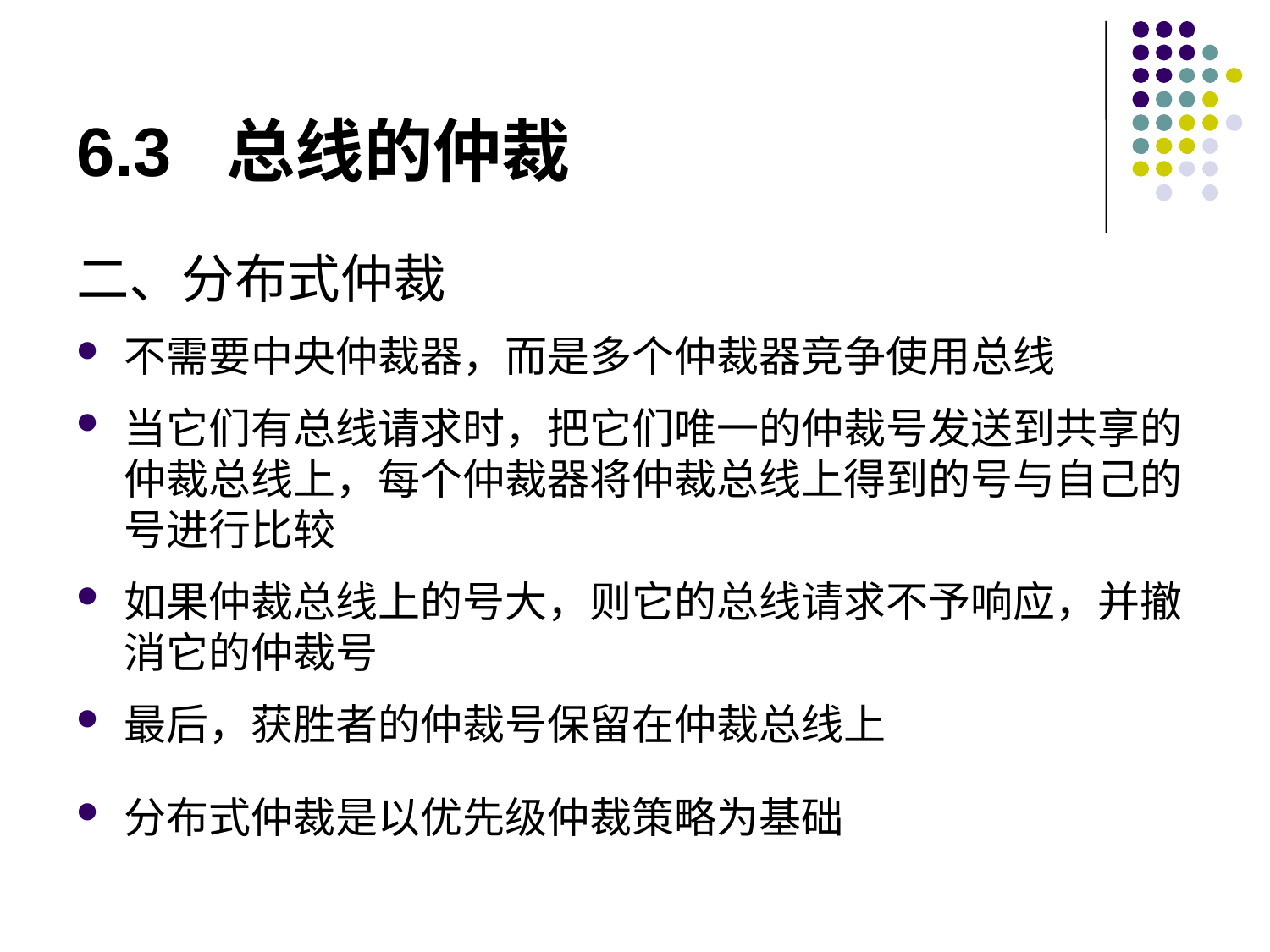

# 6.3  总线的仲裁
二、分布式仲裁
不需要中央仲裁器，而是多个仲裁器竞争使用总线
当它们有总线请求时，把它们唯一的仲裁号发送到共享的仲裁总线上，每个仲裁器将仲裁总线上得到的号与自己的号进行比较
如果仲裁总线上的号大，则它的总线请求不予响应，并撤消它的仲裁号
最后，获胜者的仲裁号保留在仲裁总线上
分布式仲裁是以优先级仲裁策略为基础
50